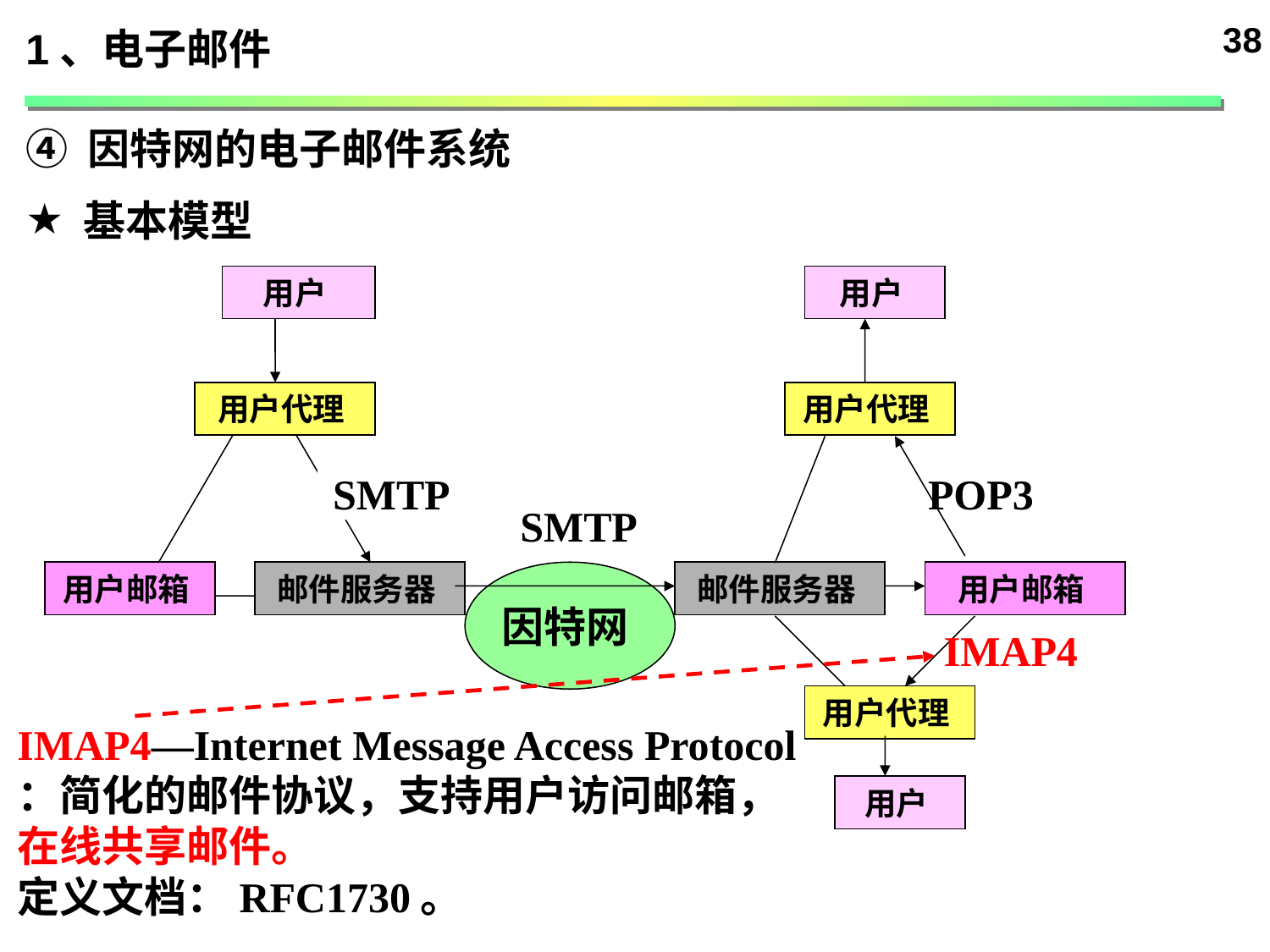

38
1、电子邮件

④ 因特网的电子邮件系统

 基本模型
用户
用户

用户代理
用户代理

POP3
SMTP
SMTP
用户邮箱
邮件服务器
因特网
邮件服务器
用户邮箱

IMAP4
用户代理

用户

IMAP4—Internet Message Access Protocol
：简化的邮件协议，支持用户访问邮箱，
在线共享邮件。
定义文档：RFC1730。